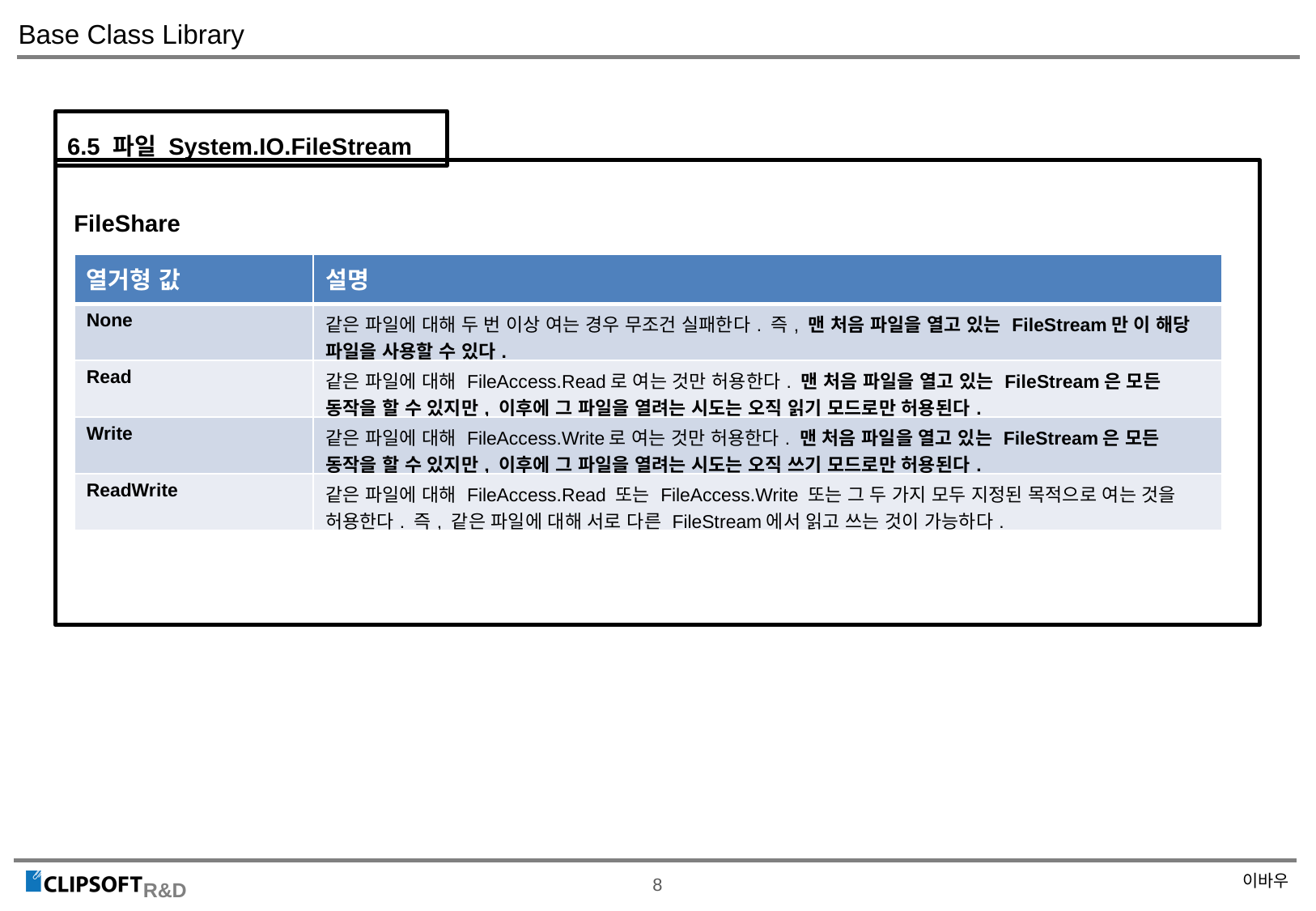

# Base Class Library
6.5 파일 System.IO.FileStream

 FileShare

| 열거형 값 | 설명 |
| --- | --- |
| None | 같은 파일에 대해 두 번 이상 여는 경우 무조건 실패한다. 즉, 맨 처음 파일을 열고 있는 FileStream만 이 해당 파일을 사용할 수 있다. |
| Read | 같은 파일에 대해 FileAccess.Read로 여는 것만 허용한다. 맨 처음 파일을 열고 있는 FileStream은 모든 동작을 할 수 있지만, 이후에 그 파일을 열려는 시도는 오직 읽기 모드로만 허용된다. |
| Write | 같은 파일에 대해 FileAccess.Write로 여는 것만 허용한다. 맨 처음 파일을 열고 있는 FileStream은 모든 동작을 할 수 있지만, 이후에 그 파일을 열려는 시도는 오직 쓰기 모드로만 허용된다. |
| ReadWrite | 같은 파일에 대해 FileAccess.Read 또는 FileAccess.Write 또는 그 두 가지 모두 지정된 목적으로 여는 것을 허용한다. 즉, 같은 파일에 대해 서로 다른 FileStream에서 읽고 쓰는 것이 가능하다. |
이바우